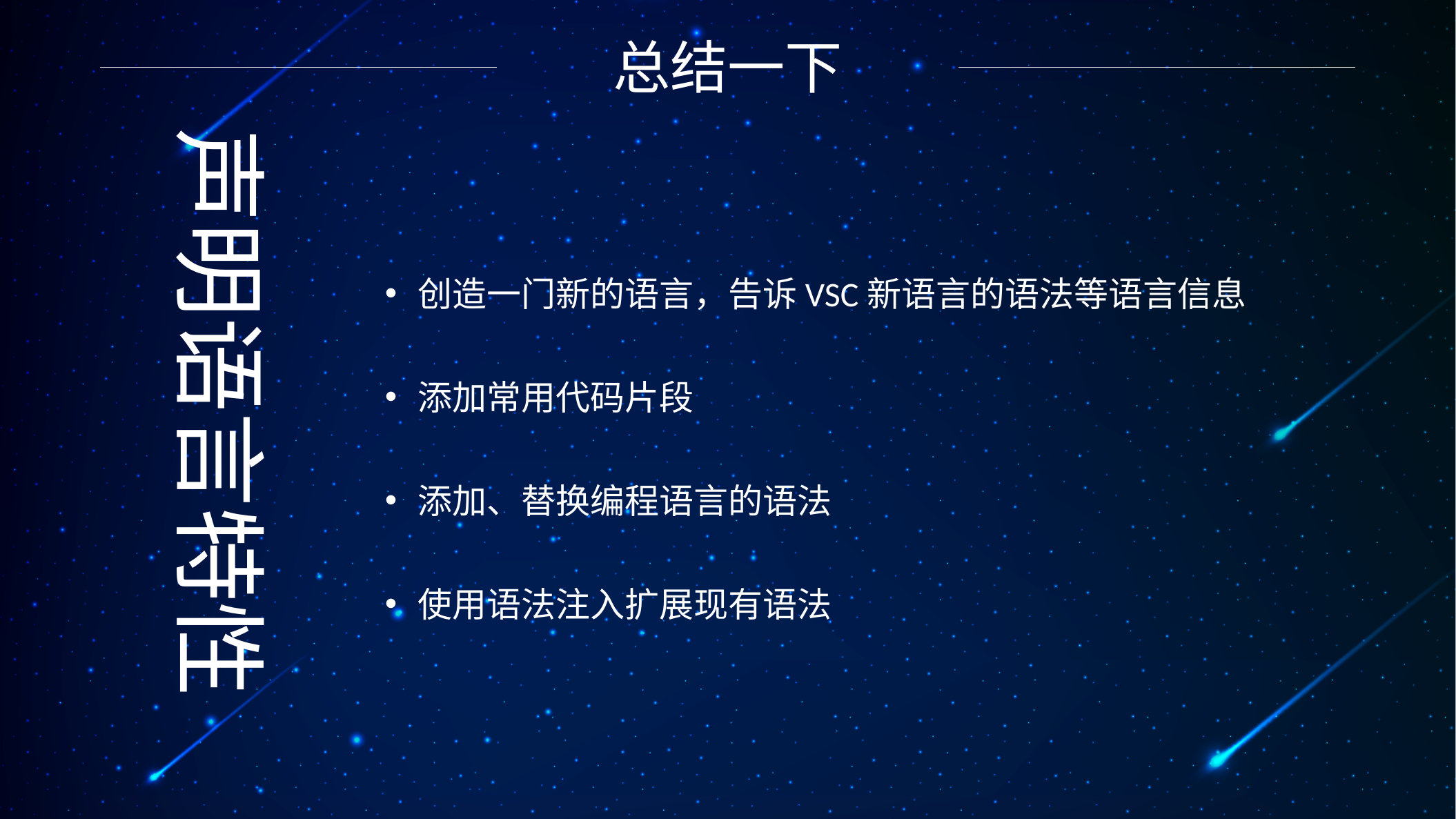

总结一下
声明语言特性
创造一门新的语言，告诉VSC新语言的语法等语言信息
添加常用代码片段
添加、替换编程语言的语法
使用语法注入扩展现有语法